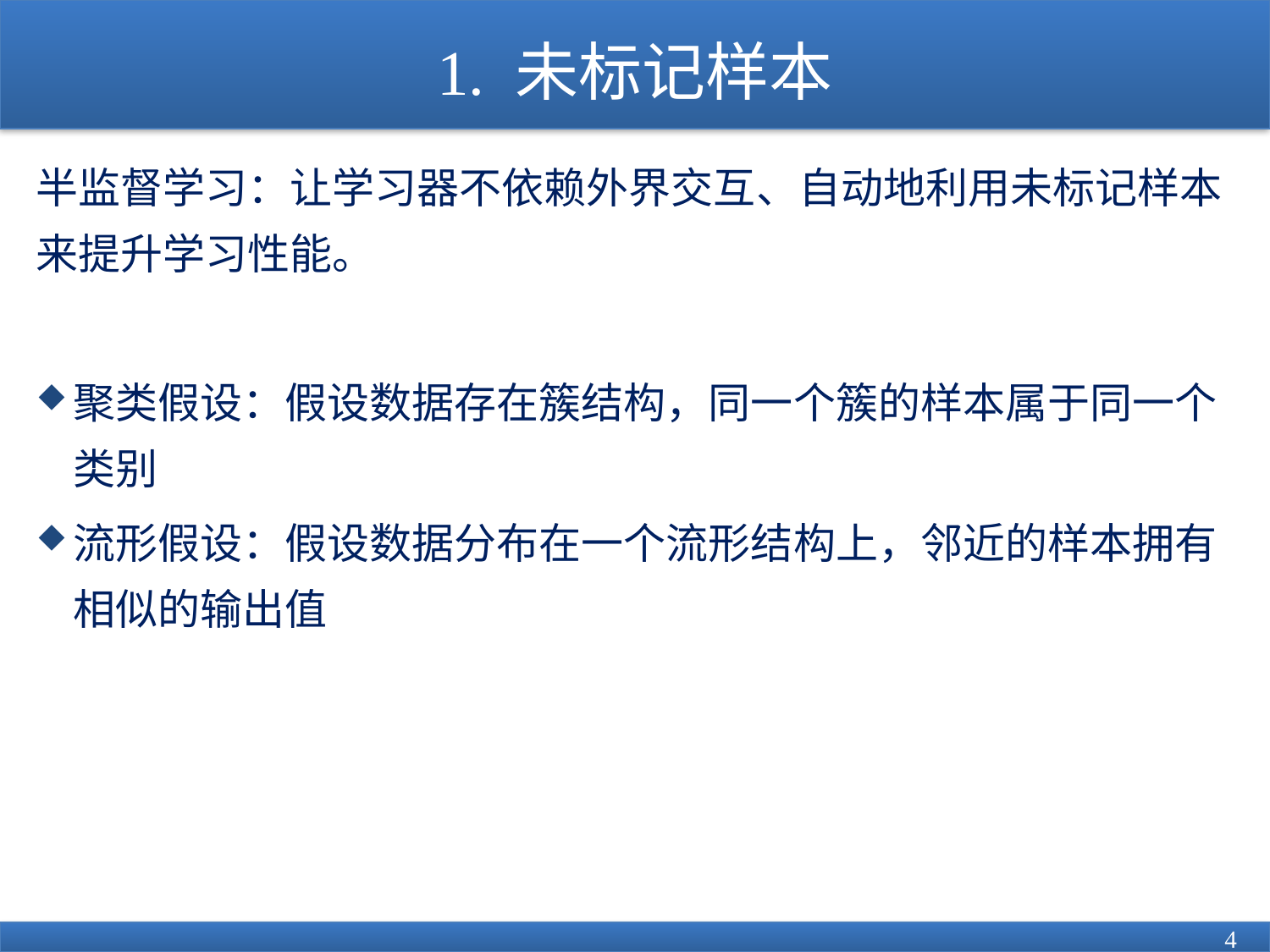

# 1. 未标记样本
半监督学习：让学习器不依赖外界交互、自动地利用未标记样本来提升学习性能。

聚类假设：假设数据存在簇结构，同一个簇的样本属于同一个类别
流形假设：假设数据分布在一个流形结构上，邻近的样本拥有相似的输出值

4